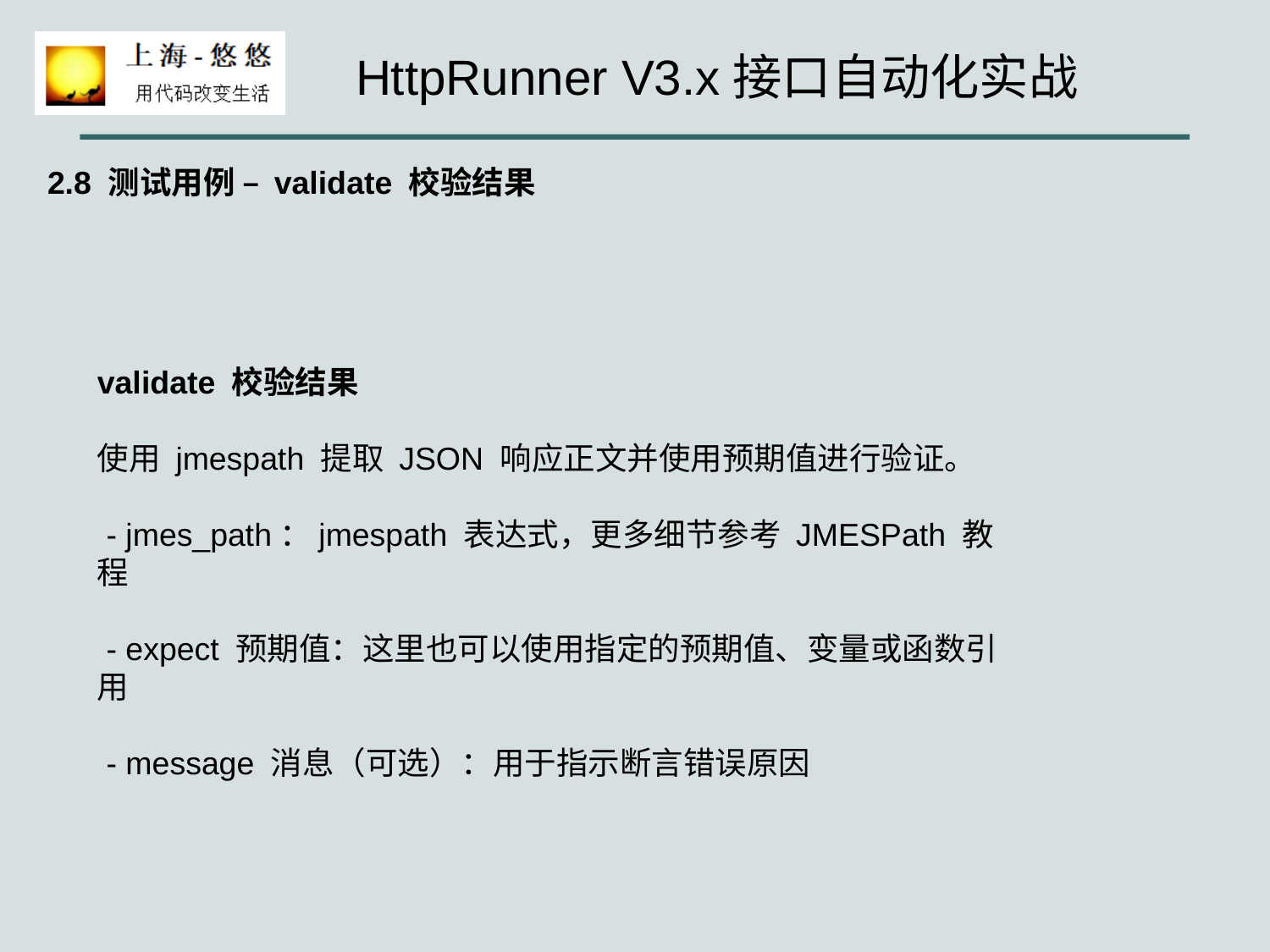

2.8 测试用例 – validate 校验结果
validate 校验结果

使用 jmespath 提取 JSON 响应正文并使用预期值进行验证。

 - jmes_path：jmespath 表达式，更多细节参考 JMESPath 教程

 - expect 预期值：这里也可以使用指定的预期值、变量或函数引用

 - message 消息（可选）：用于指示断言错误原因